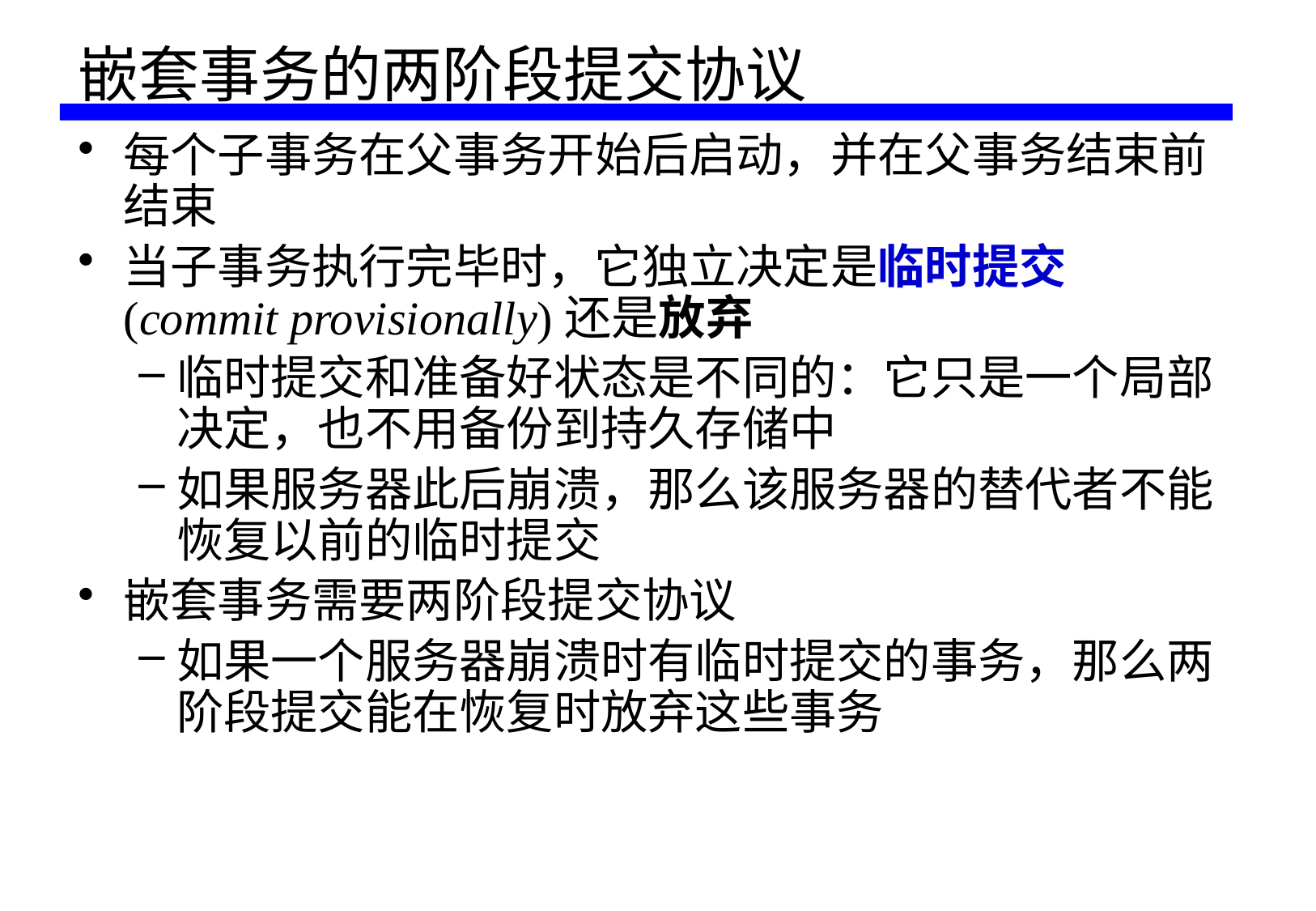

# 嵌套事务的两阶段提交协议
每个子事务在父事务开始后启动，并在父事务结束前结束
当子事务执行完毕时，它独立决定是临时提交(commit provisionally)还是放弃
临时提交和准备好状态是不同的：它只是一个局部决定，也不用备份到持久存储中
如果服务器此后崩溃，那么该服务器的替代者不能恢复以前的临时提交
嵌套事务需要两阶段提交协议
如果一个服务器崩溃时有临时提交的事务，那么两阶段提交能在恢复时放弃这些事务